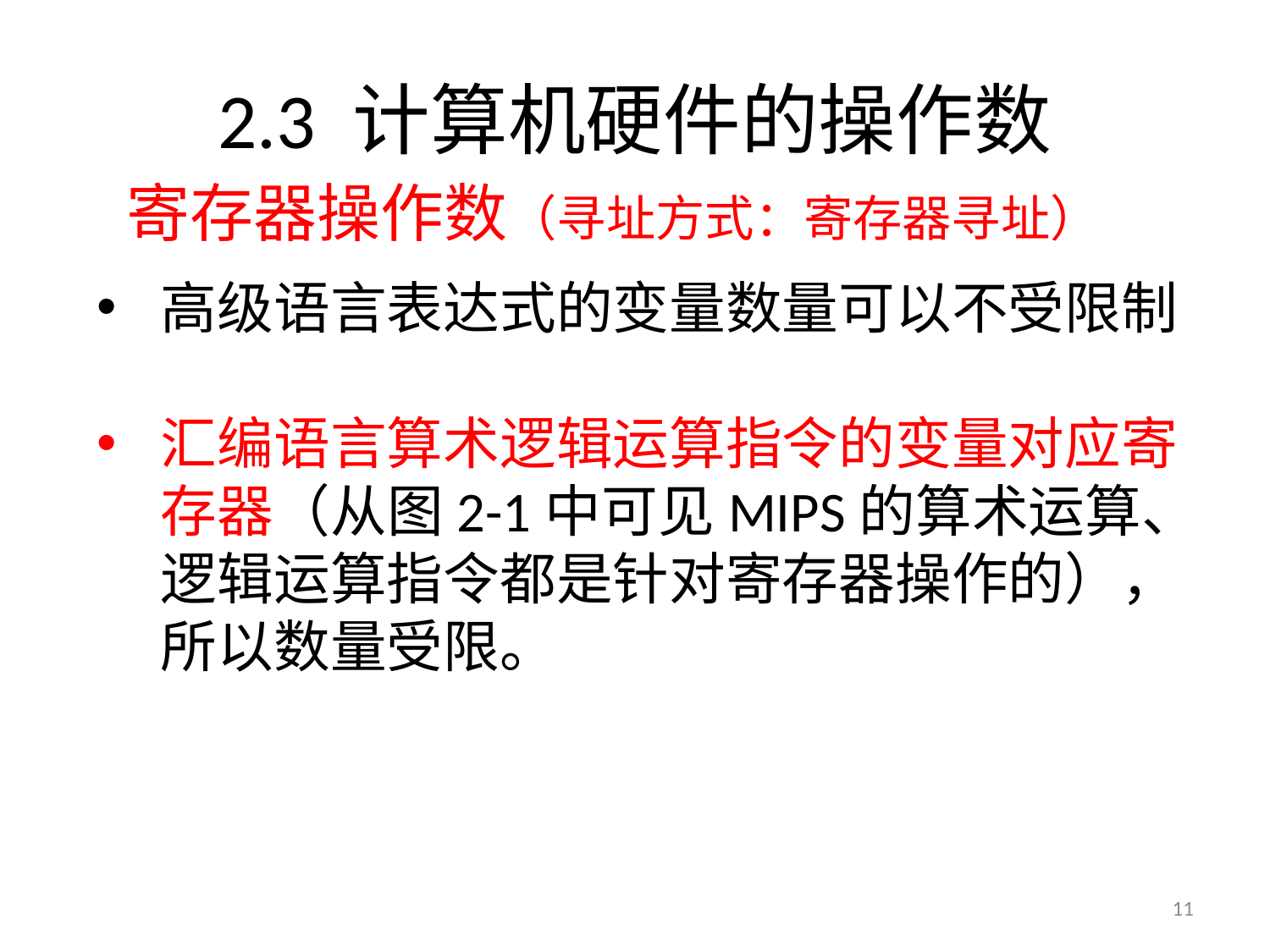

# 2.3 计算机硬件的操作数
 寄存器操作数（寻址方式：寄存器寻址）
高级语言表达式的变量数量可以不受限制

汇编语言算术逻辑运算指令的变量对应寄存器（从图2-1中可见MIPS的算术运算、逻辑运算指令都是针对寄存器操作的），所以数量受限。
11